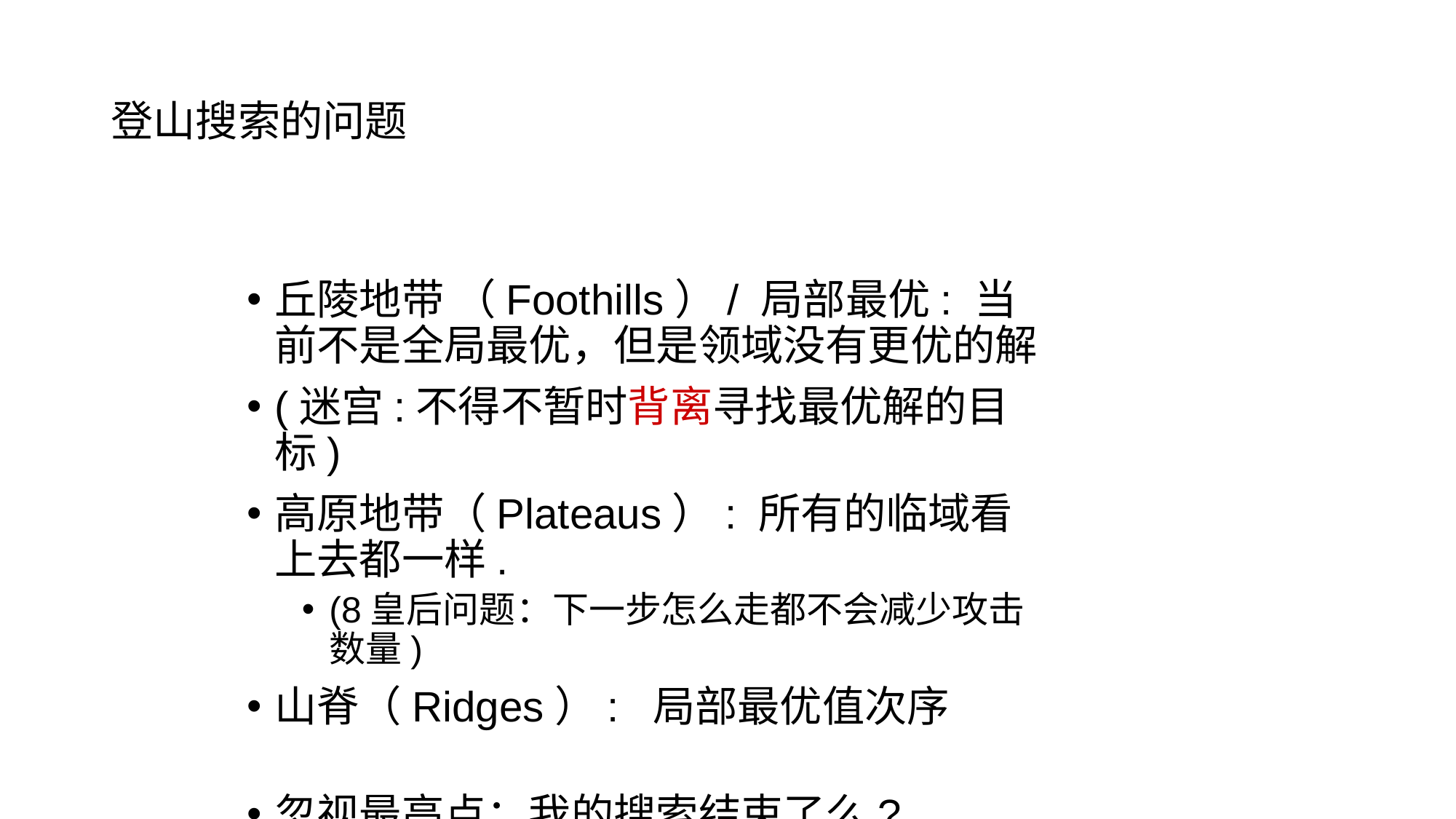

# 登山搜索的问题
丘陵地带 （Foothills）/ 局部最优: 当前不是全局最优，但是领域没有更优的解
(迷宫:不得不暂时背离寻找最优解的目标)
高原地带（Plateaus）: 所有的临域看上去都一样.
(8皇后问题：下一步怎么走都不会减少攻击数量)
山脊（Ridges）:  局部最优值次序

忽视最高点：我的搜索结束了么?